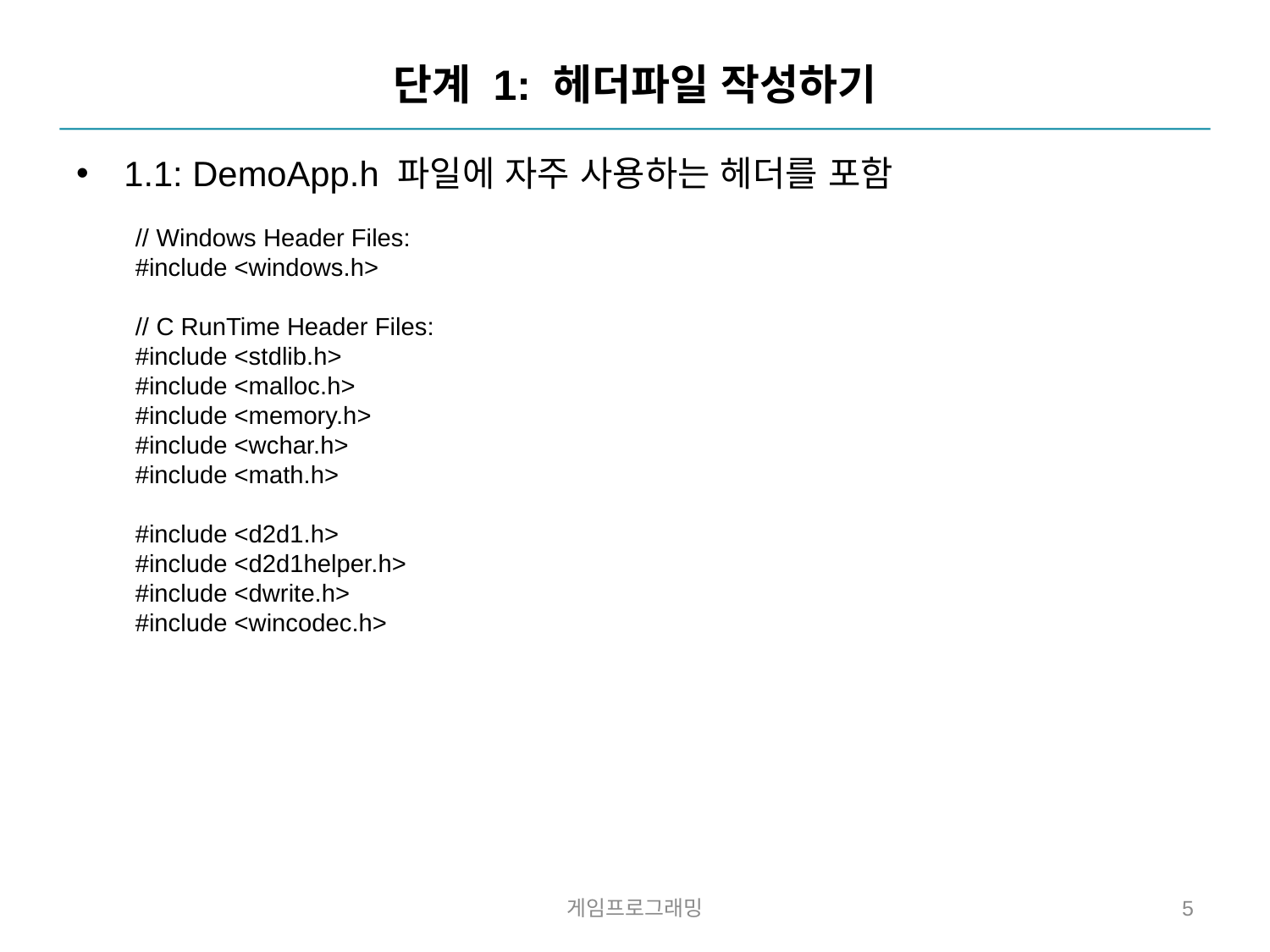

# 단계 1: 헤더파일 작성하기
1.1: DemoApp.h 파일에 자주 사용하는 헤더를 포함

// Windows Header Files:
#include <windows.h>

// C RunTime Header Files:
#include <stdlib.h>
#include <malloc.h>
#include <memory.h>
#include <wchar.h>
#include <math.h>

#include <d2d1.h>
#include <d2d1helper.h>
#include <dwrite.h>
#include <wincodec.h>
게임프로그래밍
5